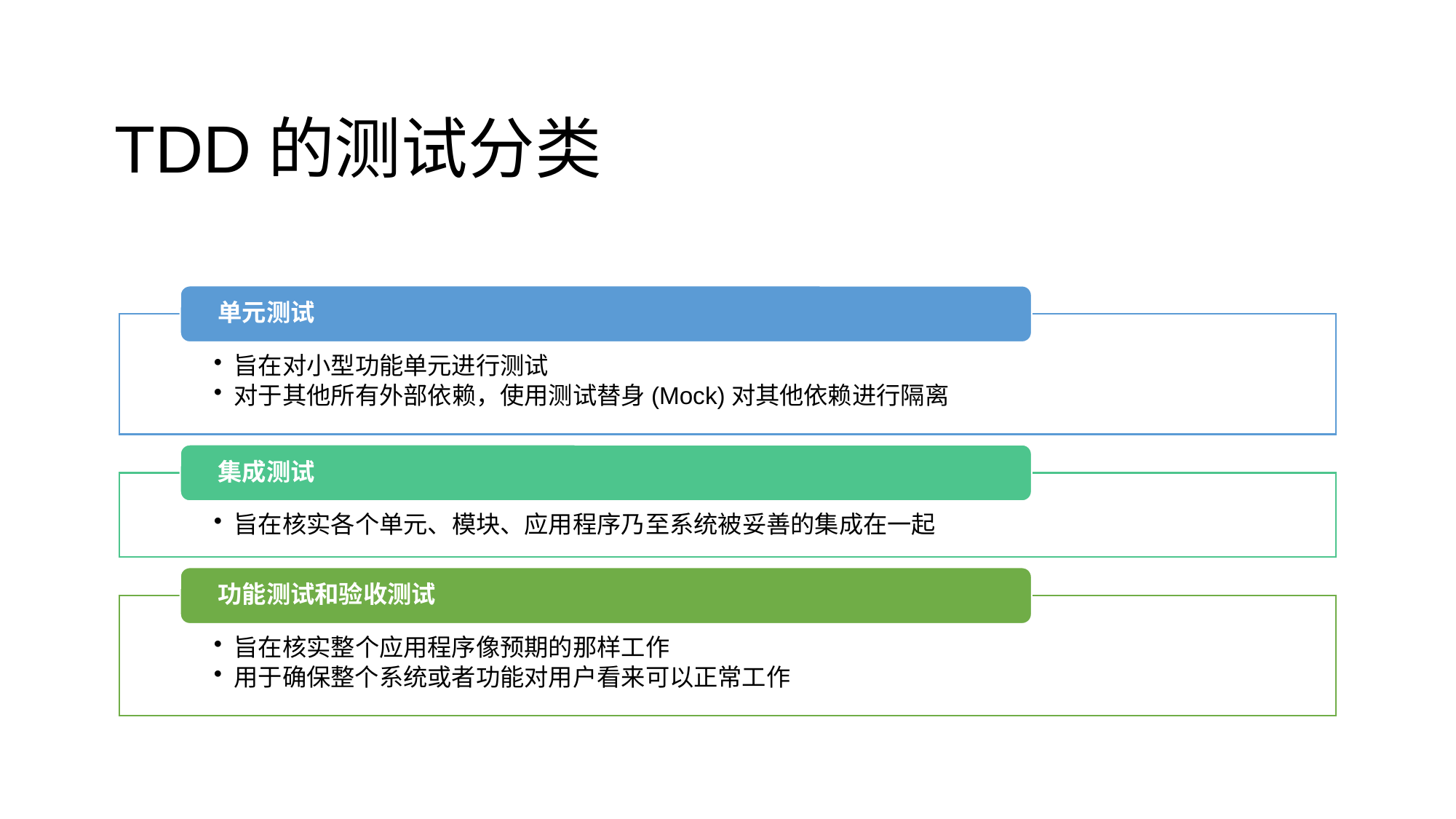

# TDD的测试分类
旨在对小型功能单元进行测试
对于其他所有外部依赖，使用测试替身(Mock)对其他依赖进行隔离
单元测试
旨在核实各个单元、模块、应用程序乃至系统被妥善的集成在一起
集成测试
旨在核实整个应用程序像预期的那样工作
用于确保整个系统或者功能对用户看来可以正常工作
功能测试和验收测试